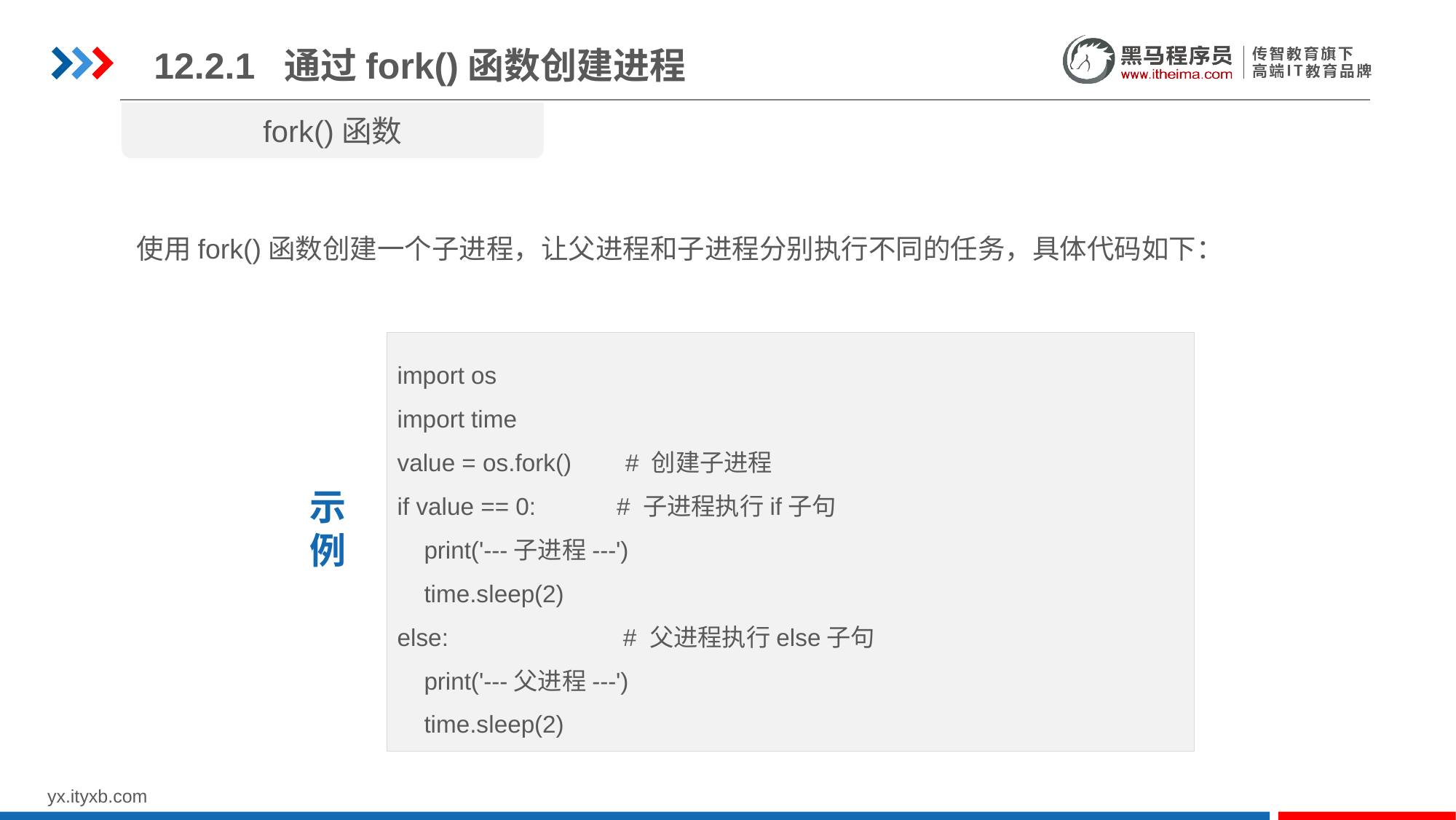

12.2.1  通过fork()函数创建进程

fork()函数
使用fork()函数创建一个子进程，让父进程和子进程分别执行不同的任务，具体代码如下：
import os
import time
value = os.fork()        # 创建子进程
if value == 0:            # 子进程执行if子句
    print('---子进程---')
    time.sleep(2)
else:                          # 父进程执行else子句
    print('---父进程---')
    time.sleep(2)
示
例